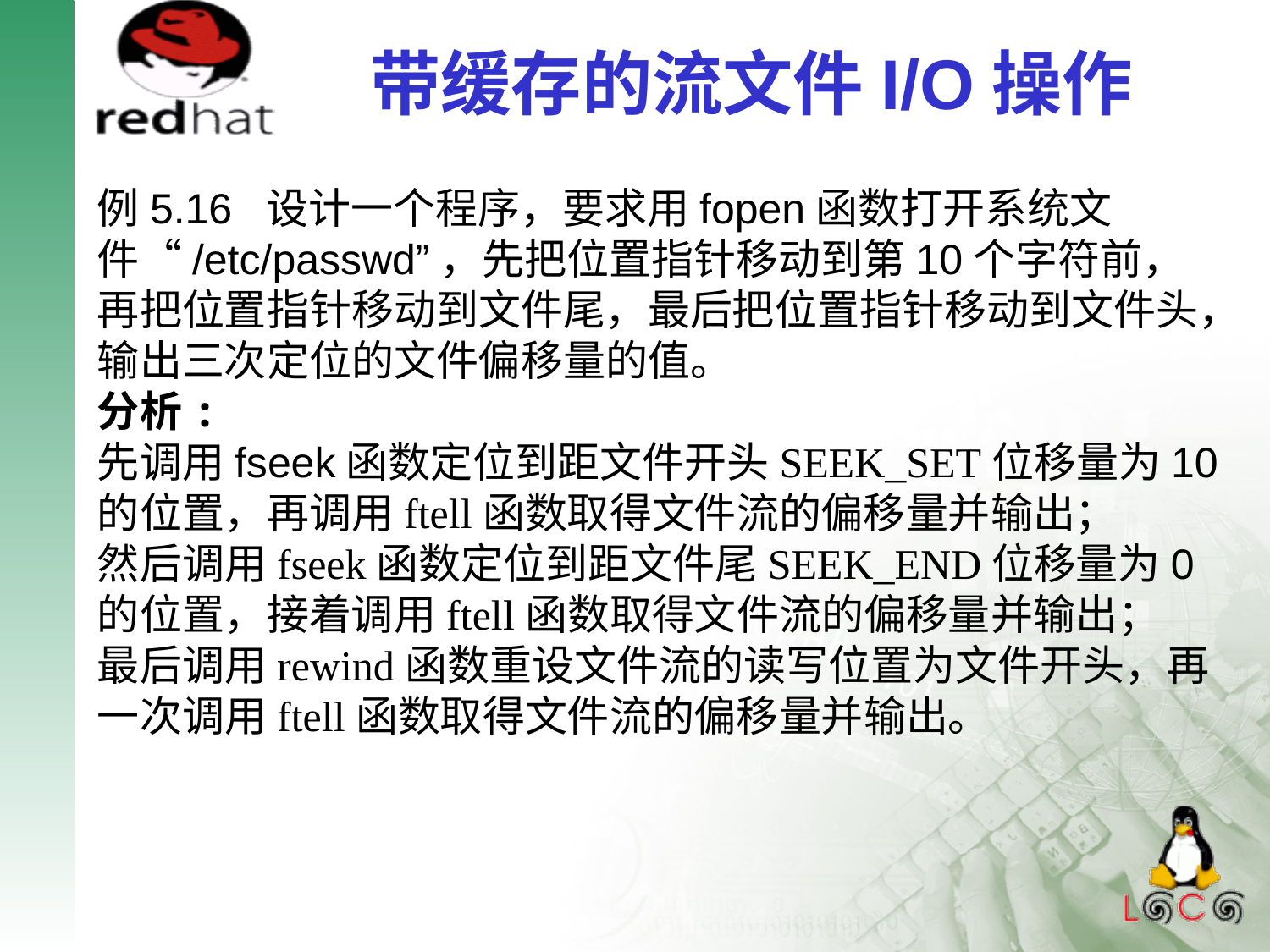

# 带缓存的流文件I/O操作
例5.16  设计一个程序，要求用fopen函数打开系统文件“/etc/passwd”，先把位置指针移动到第10个字符前，再把位置指针移动到文件尾，最后把位置指针移动到文件头，输出三次定位的文件偏移量的值。
分析:
先调用fseek函数定位到距文件开头SEEK_SET位移量为10的位置，再调用ftell函数取得文件流的偏移量并输出；
然后调用fseek函数定位到距文件尾SEEK_END位移量为0的位置，接着调用ftell函数取得文件流的偏移量并输出；
最后调用rewind函数重设文件流的读写位置为文件开头，再一次调用ftell函数取得文件流的偏移量并输出。